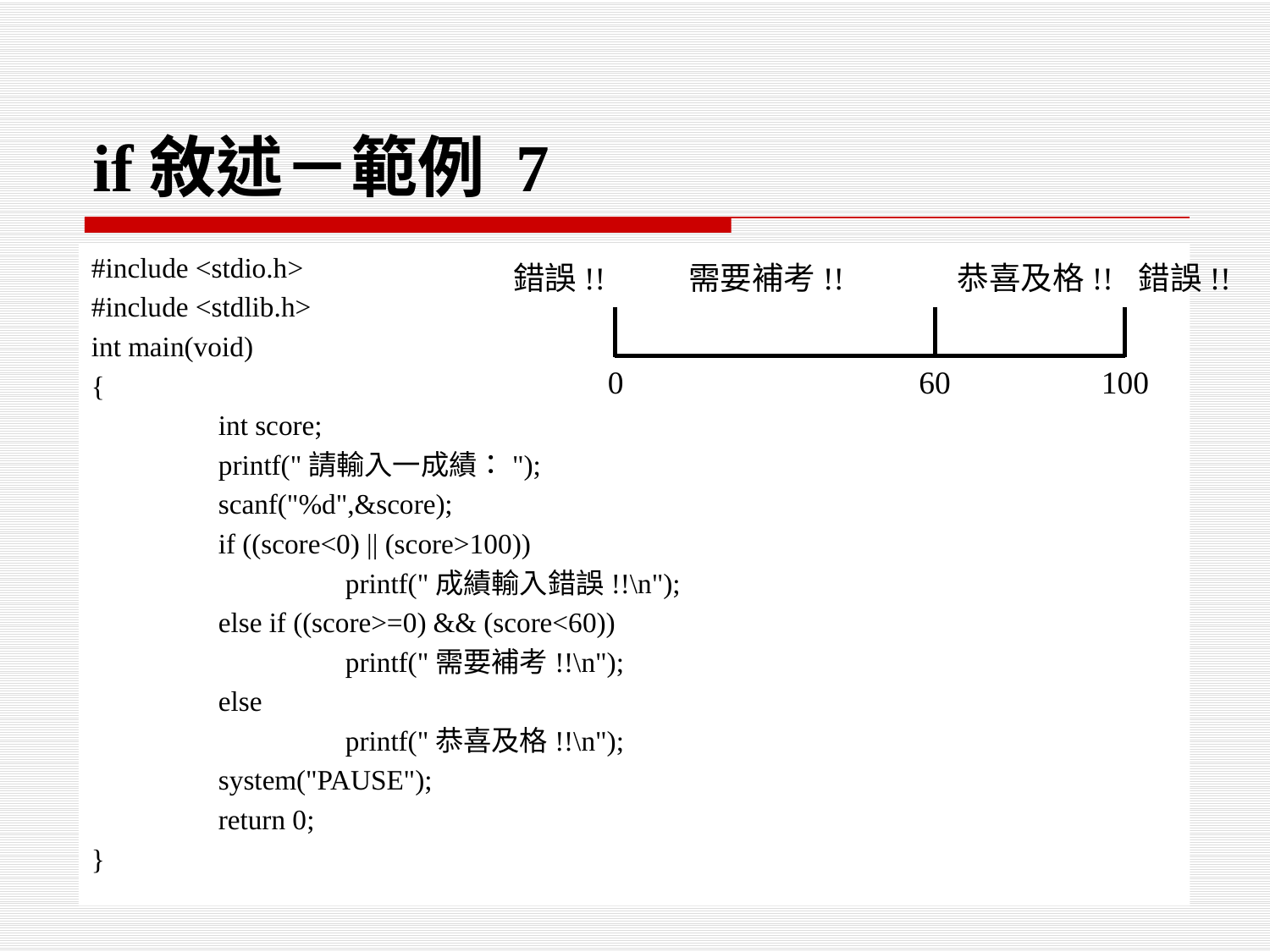

# if敘述－範例 7
#include <stdio.h>
#include <stdlib.h>
int main(void)
{
	int score;
	printf("請輸入一成績：");
	scanf("%d",&score);
	if ((score<0) || (score>100))
		printf("成績輸入錯誤!!\n");
	else if ((score>=0) && (score<60))
		printf("需要補考!!\n");
	else
		printf("恭喜及格!!\n");
	system("PAUSE");
	return 0;
}

錯誤!!
需要補考!!
恭喜及格!!
錯誤!!
0
60
100